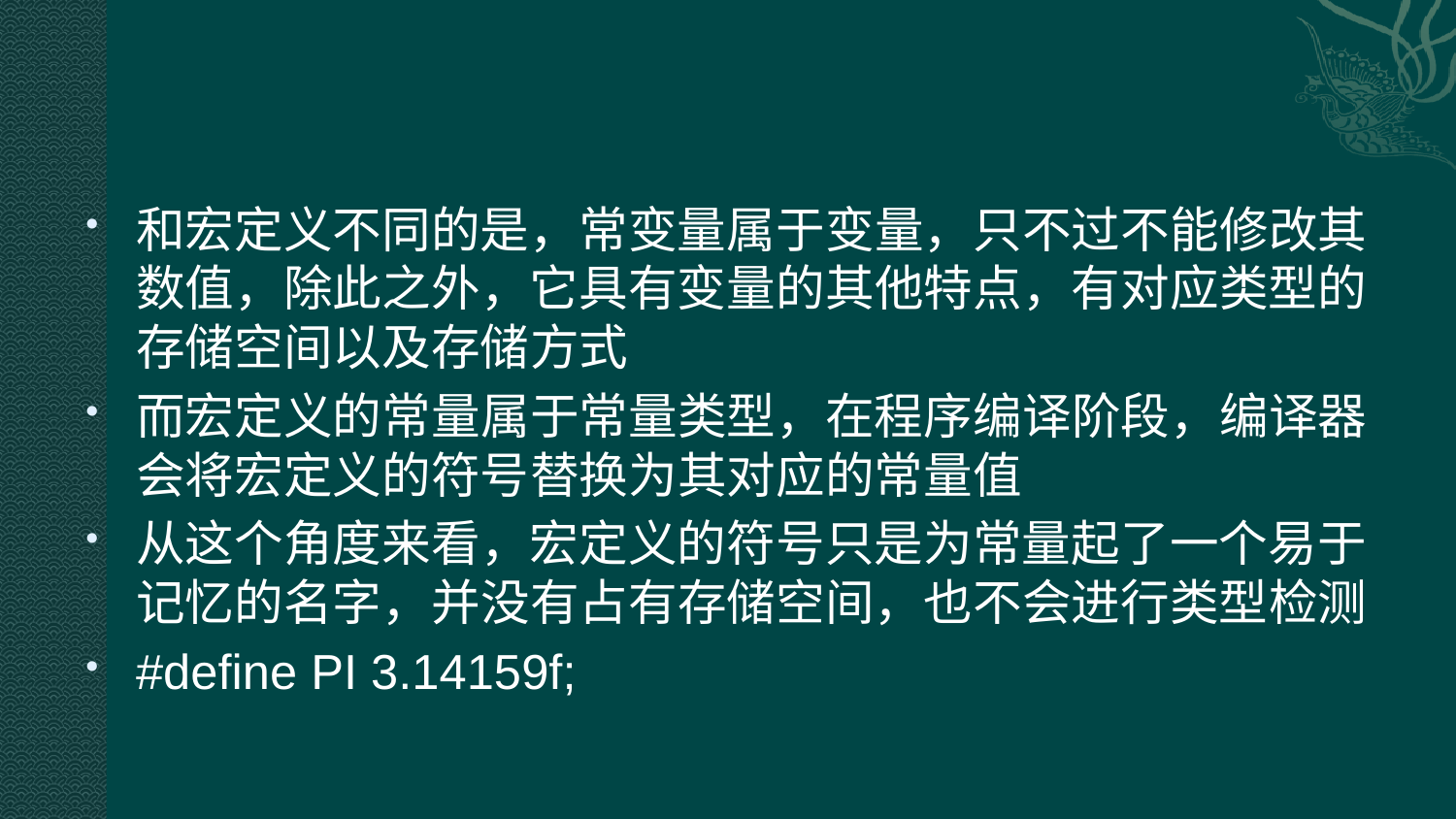

#
和宏定义不同的是，常变量属于变量，只不过不能修改其数值，除此之外，它具有变量的其他特点，有对应类型的存储空间以及存储方式
而宏定义的常量属于常量类型，在程序编译阶段，编译器会将宏定义的符号替换为其对应的常量值
从这个角度来看，宏定义的符号只是为常量起了一个易于记忆的名字，并没有占有存储空间，也不会进行类型检测
#define PI 3.14159f;